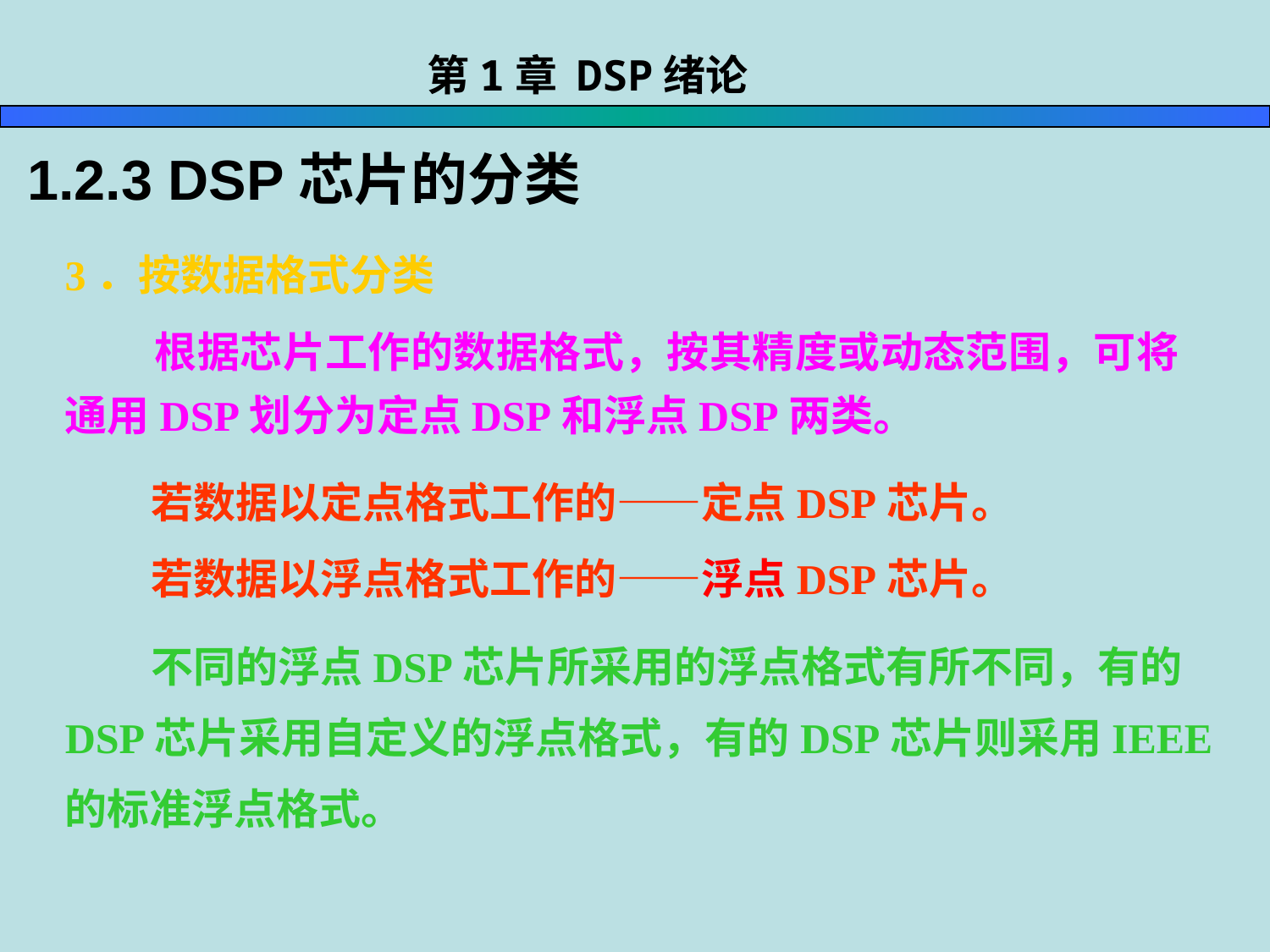

第1章 DSP绪论

1.2.3 DSP芯片的分类
3．按数据格式分类
        根据芯片工作的数据格式，按其精度或动态范围，可将通用DSP划分为定点DSP和浮点DSP两类。
        若数据以定点格式工作的——定点DSP芯片。
        若数据以浮点格式工作的——浮点DSP芯片。
        不同的浮点DSP芯片所采用的浮点格式有所不同，有的DSP芯片采用自定义的浮点格式，有的DSP芯片则采用IEEE的标准浮点格式。
26